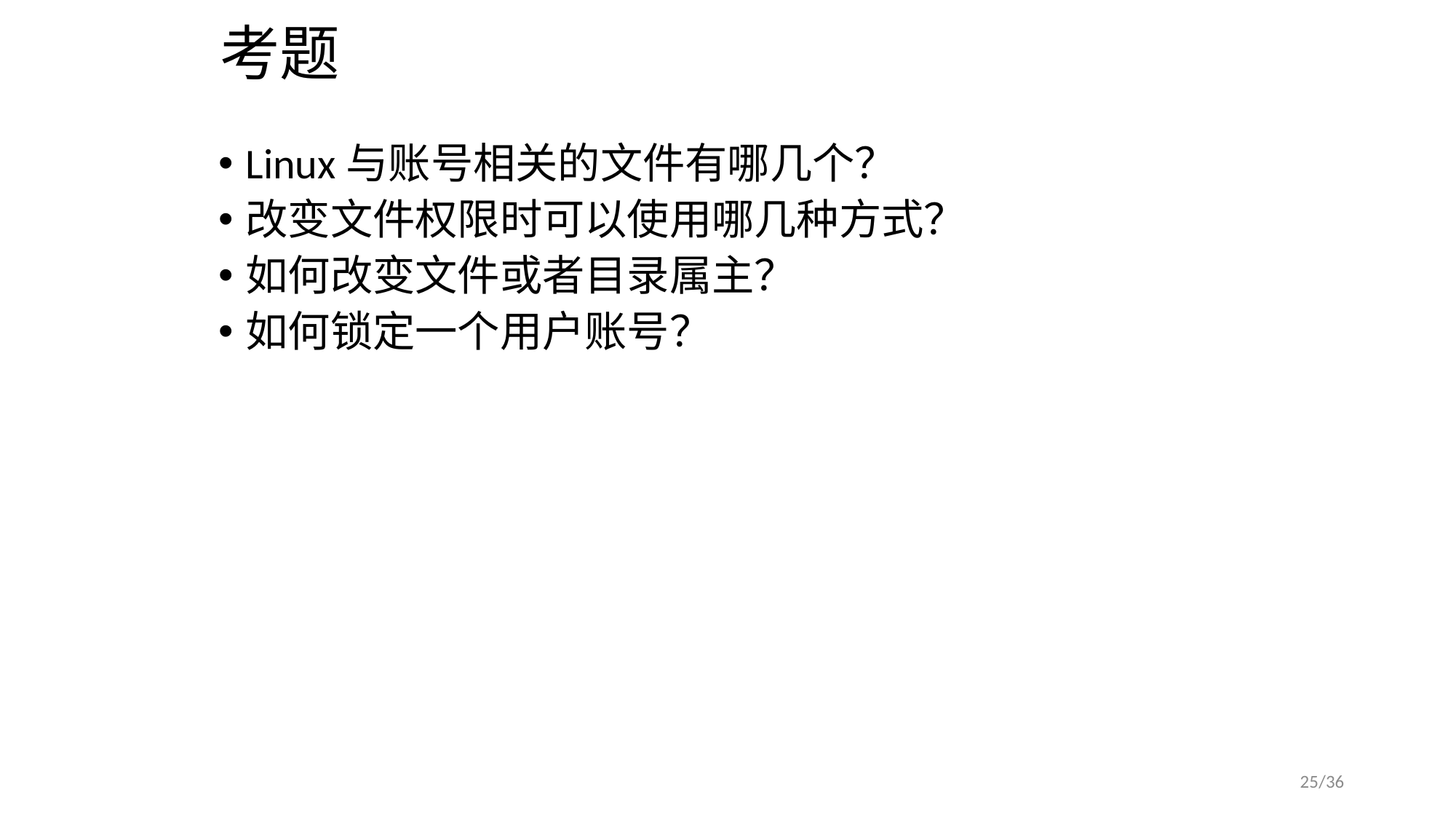

# 考题
Linux与账号相关的文件有哪几个？
改变文件权限时可以使用哪几种方式？
如何改变文件或者目录属主？
如何锁定一个用户账号？
25/36